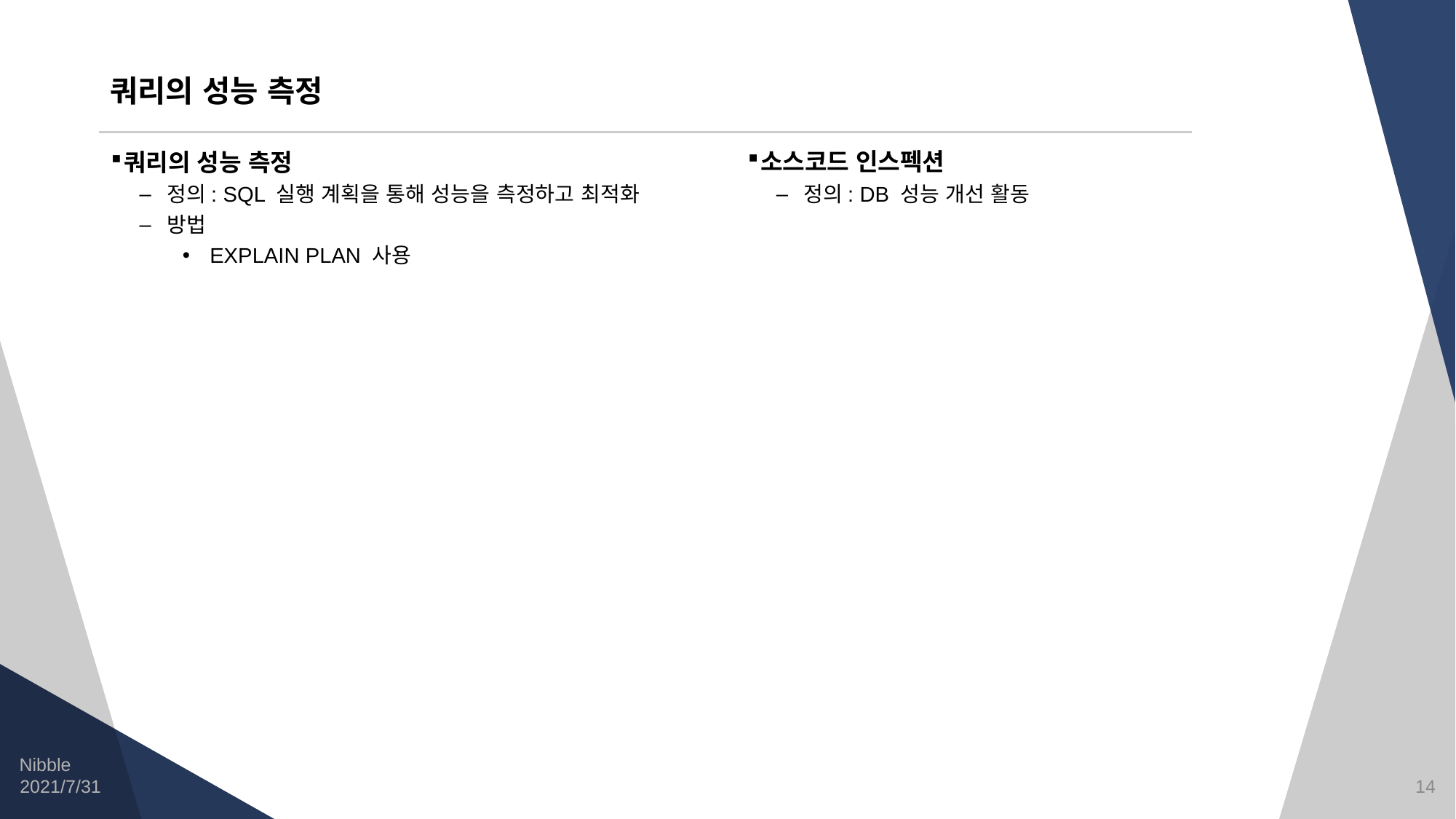

# 쿼리의 성능 측정
소스코드 인스펙션
정의: DB 성능 개선 활동

쿼리의 성능 측정
정의: SQL 실행 계획을 통해 성능을 측정하고 최적화
방법
EXPLAIN PLAN 사용

Nibble
2021/7/31
14